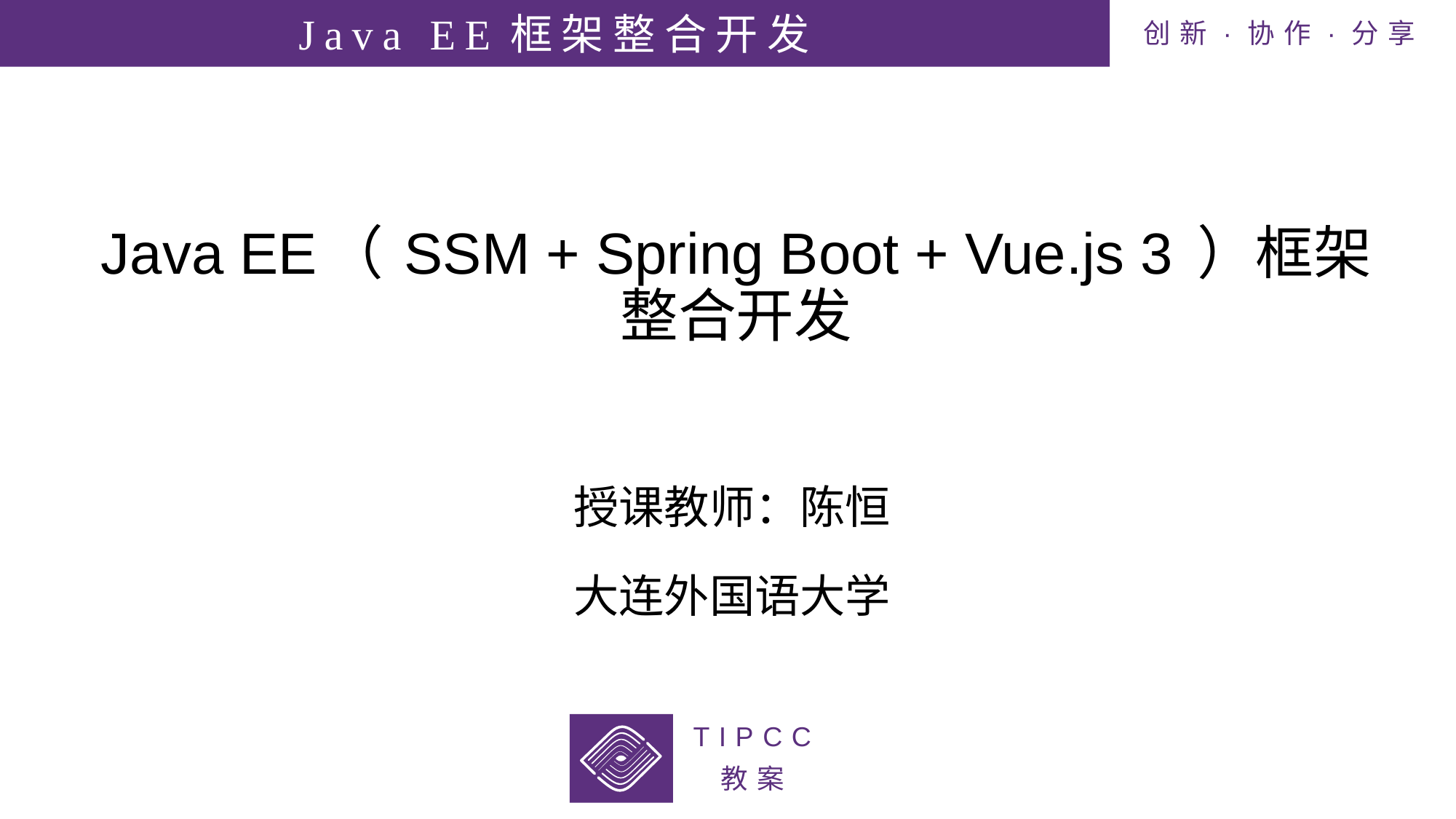

# Java EE（ SSM + Spring Boot + Vue.js 3 ）框架整合开发
授课教师：陈恒
大连外国语大学